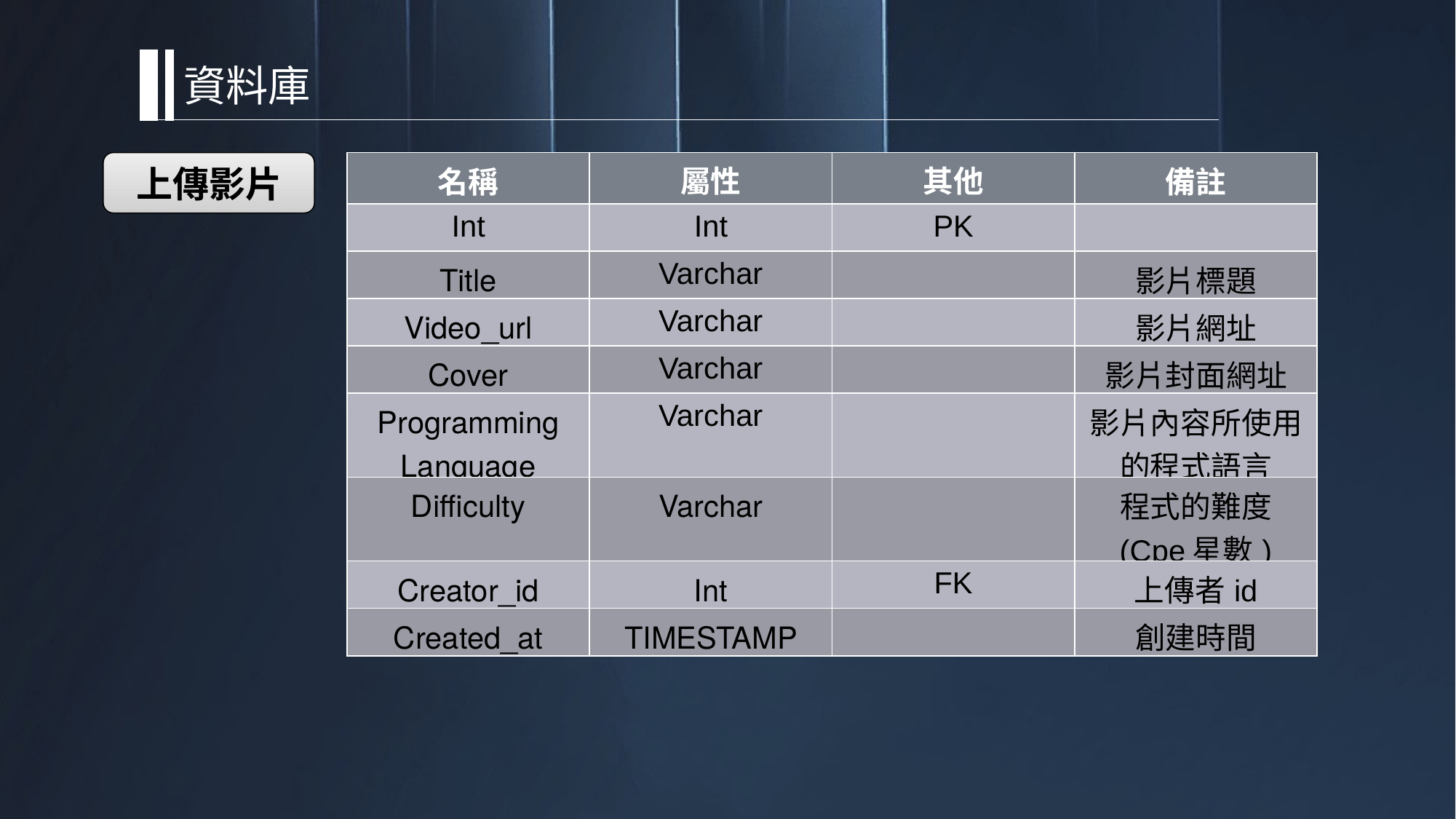

資料庫

上傳影片
| 名稱 | 屬性 | 其他 | 備註 |
| --- | --- | --- | --- |
| Int | Int | PK |  |
| Title | Varchar |  | 影片標題 |
| Video\_url | Varchar |  | 影片網址 |
| Cover | Varchar |  | 影片封面網址 |
| Programming Language | Varchar |  | 影片內容所使用的程式語言 |
| Difficulty | Varchar |  | 程式的難度 (Cpe星數) |
| Creator\_id | Int | FK | 上傳者id |
| Created\_at | TIMESTAMP |  | 創建時間 |